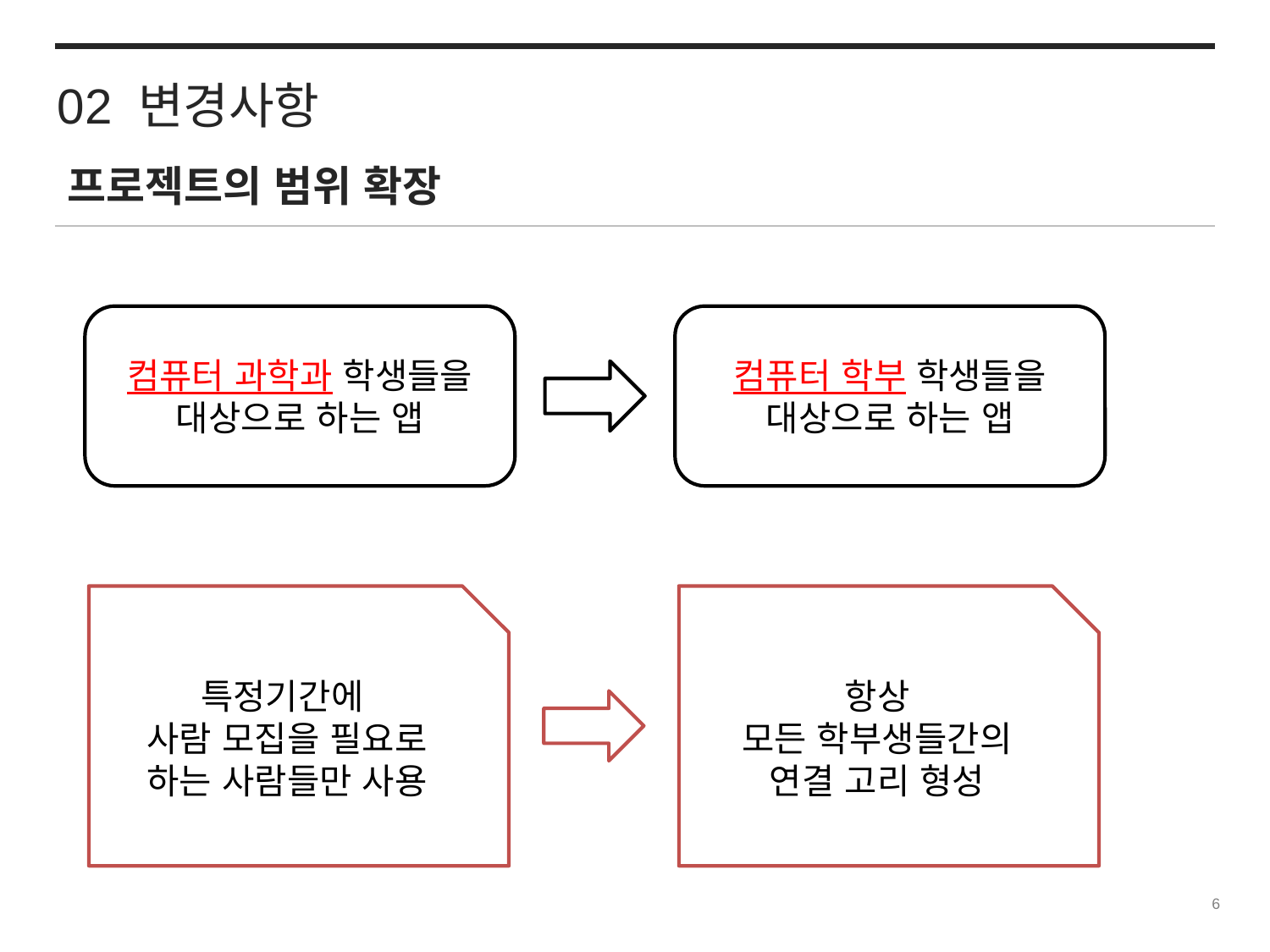

02 변경사항
프로젝트의 범위 확장
컴퓨터 과학과 학생들을
대상으로 하는 앱
컴퓨터 학부 학생들을
대상으로 하는 앱

특정기간에
사람 모집을 필요로
하는 사람들만 사용
항상
모든 학부생들간의
연결 고리 형성